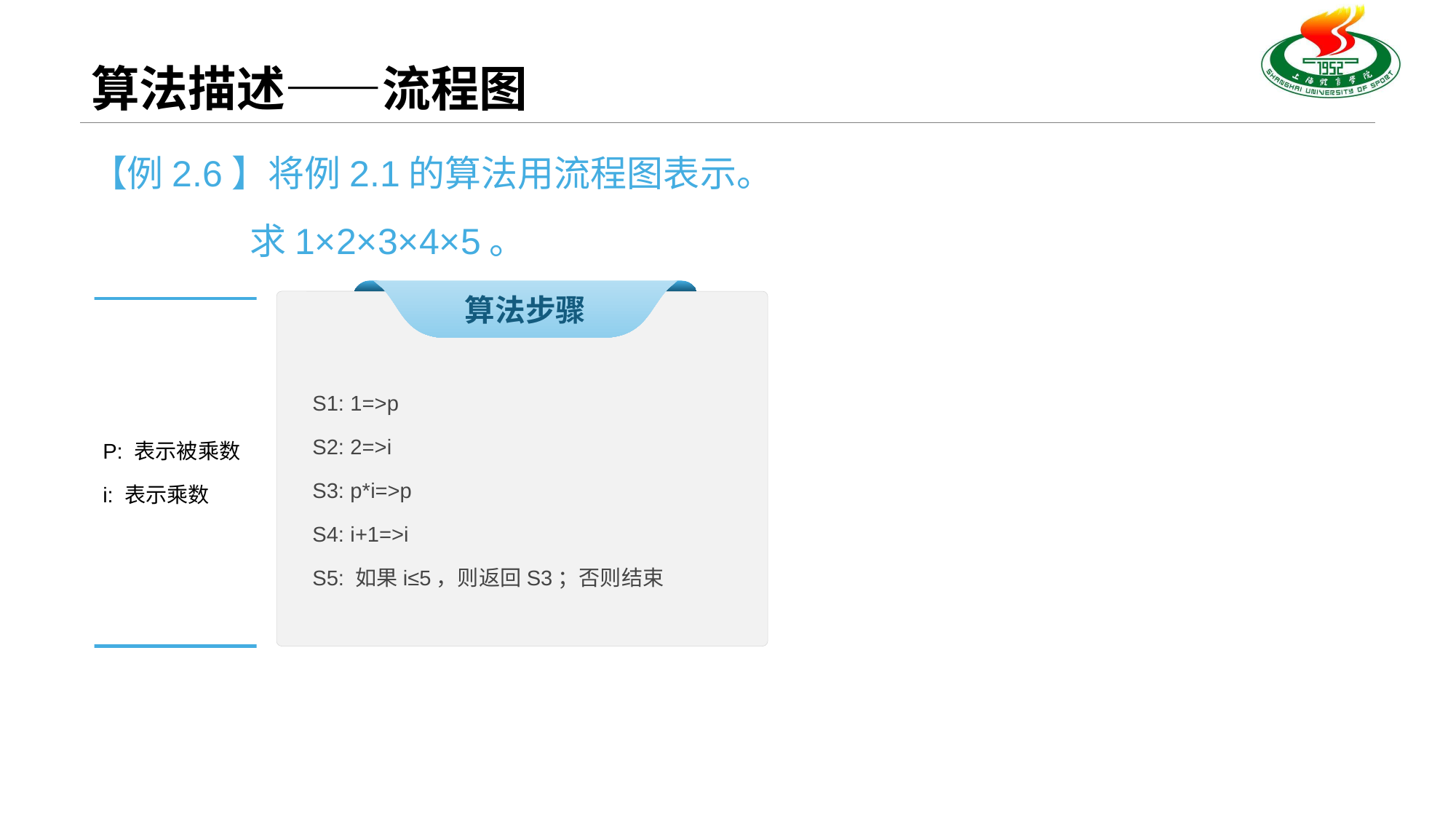

# 算法描述——流程图
【例2.6】将例2.1的算法用流程图表示。
	     求1×2×3×4×5。

算法步骤
S1: 1=>p
S2: 2=>i
S3: p*i=>p
S4: i+1=>i
S5: 如果i≤5，则返回S3；否则结束
P: 表示被乘数
i: 表示乘数